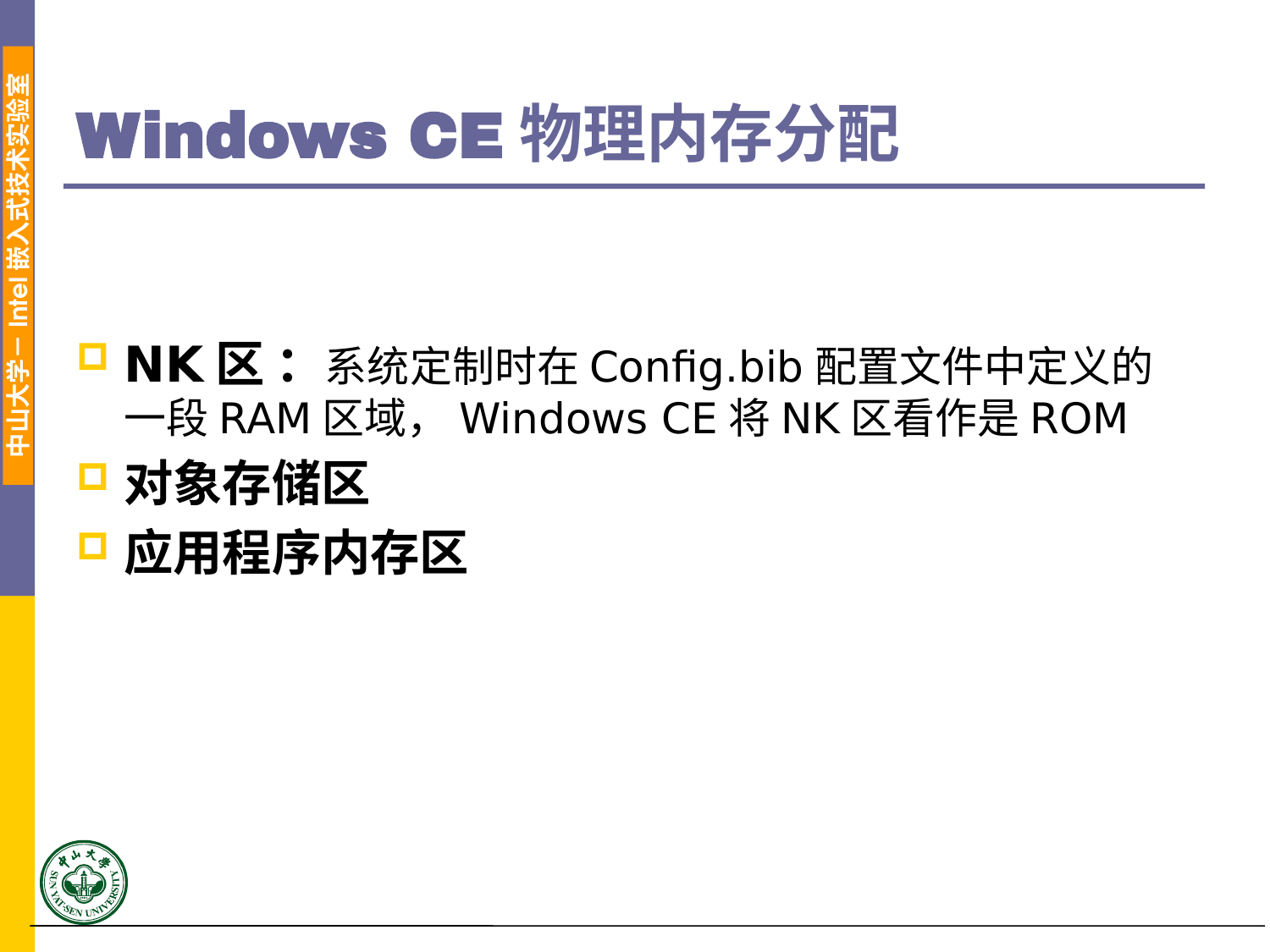

# Windows CE物理内存分配
NK区 ：系统定制时在Config.bib配置文件中定义的一段RAM区域，Windows CE将NK区看作是ROM
对象存储区
应用程序内存区